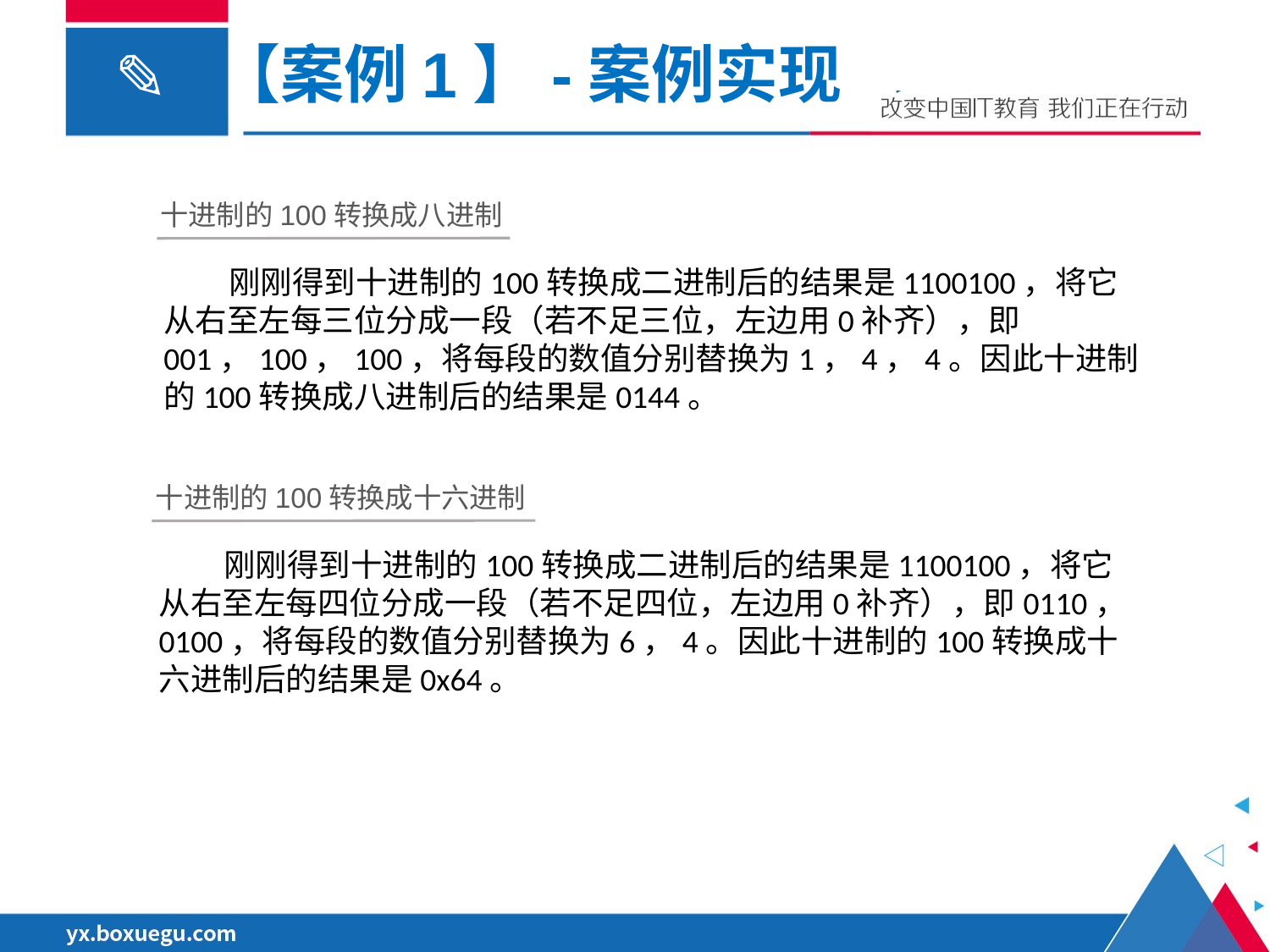

【案例1】-案例实现
十进制的100转换成八进制
刚刚得到十进制的100转换成二进制后的结果是1100100，将它从右至左每三位分成一段（若不足三位，左边用0补齐），即001，100，100，将每段的数值分别替换为1，4，4。因此十进制的100转换成八进制后的结果是0144。
十进制的100转换成十六进制
刚刚得到十进制的100转换成二进制后的结果是1100100，将它从右至左每四位分成一段（若不足四位，左边用0补齐），即0110，0100，将每段的数值分别替换为6，4。因此十进制的100转换成十六进制后的结果是0x64。